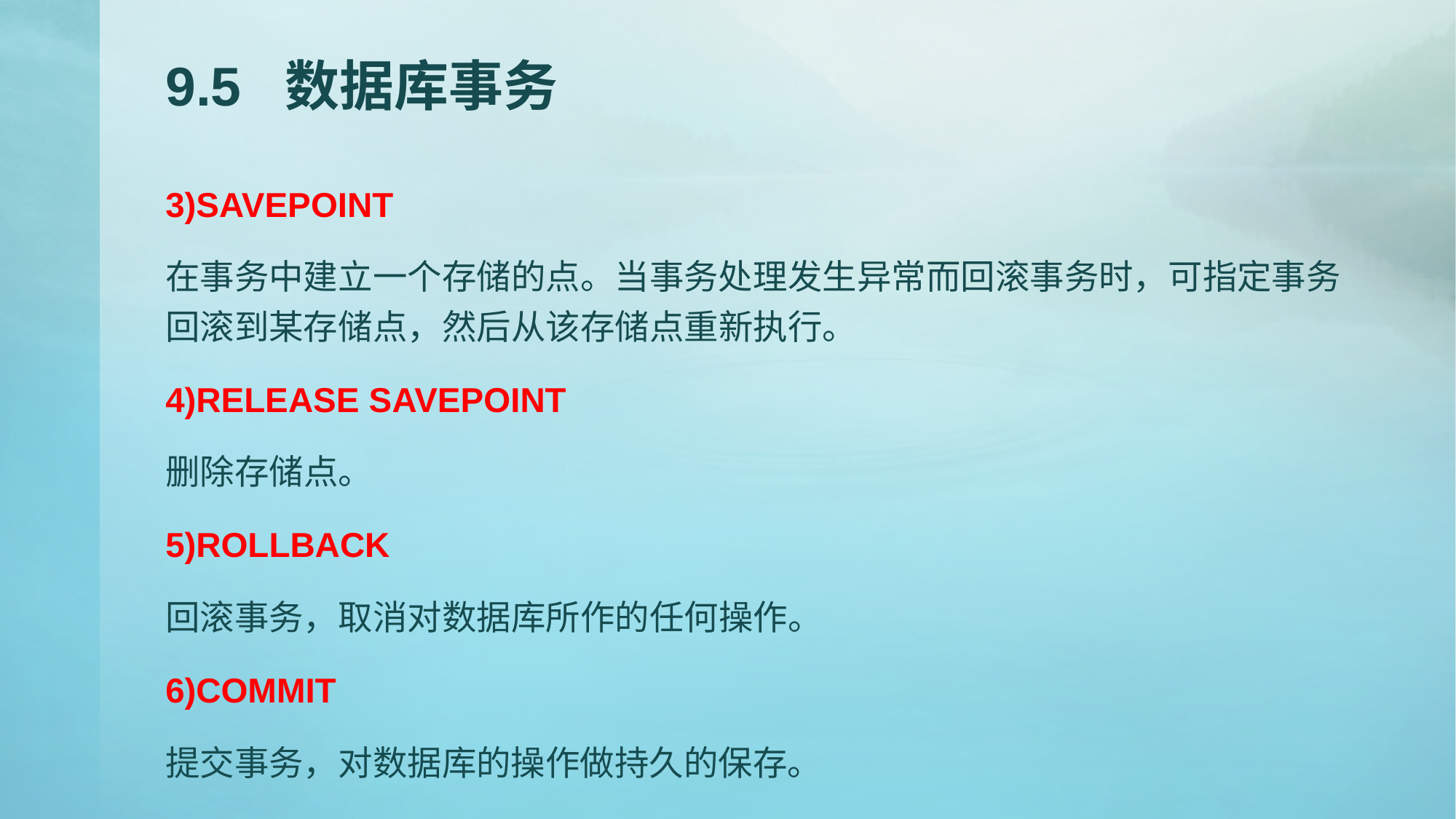

# 9.5  数据库事务
3)SAVEPOINT
在事务中建立一个存储的点。当事务处理发生异常而回滚事务时，可指定事务回滚到某存储点，然后从该存储点重新执行。
4)RELEASE SAVEPOINT
删除存储点。
5)ROLLBACK
回滚事务，取消对数据库所作的任何操作。
6)COMMIT
提交事务，对数据库的操作做持久的保存。